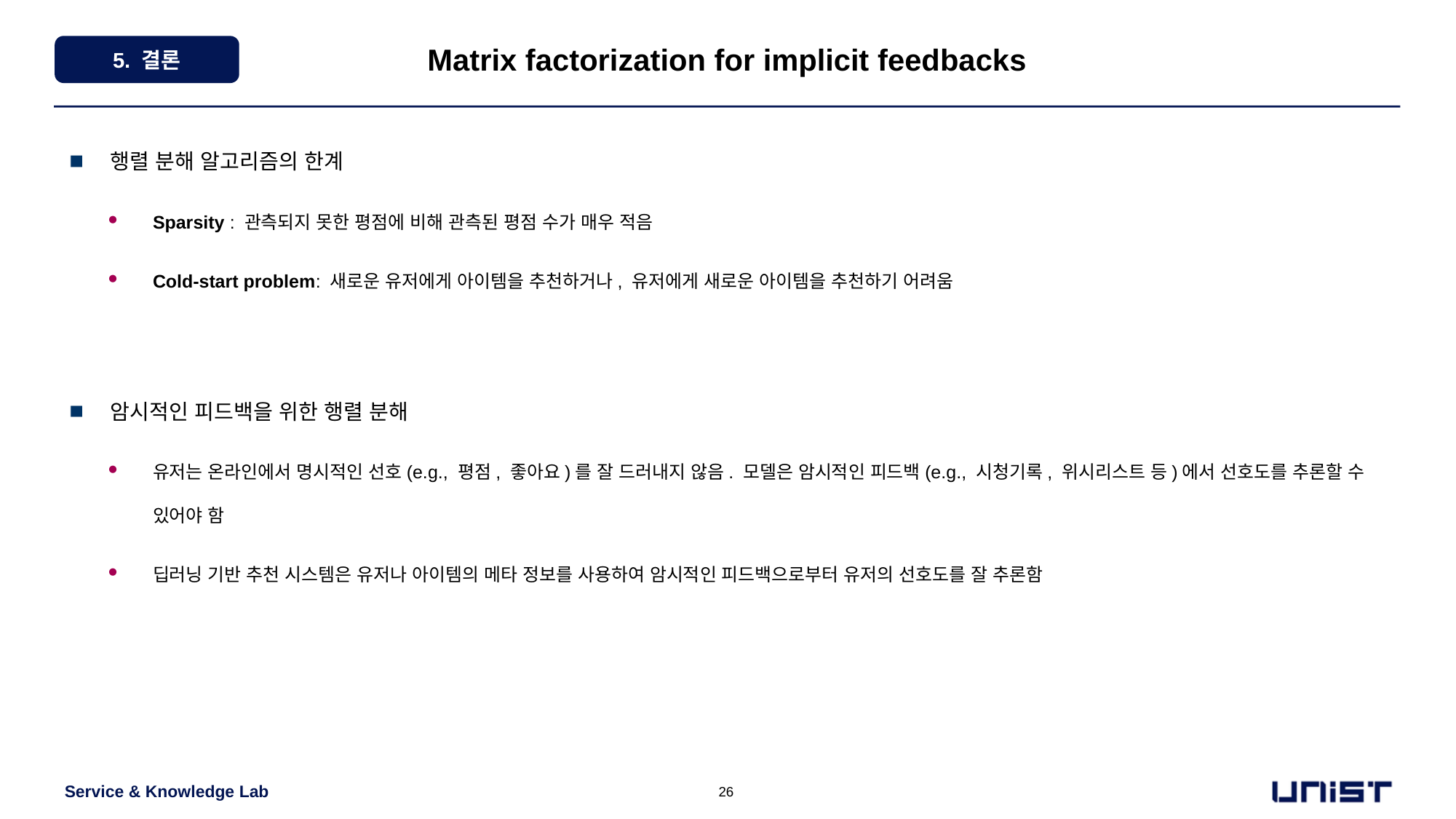

# Matrix factorization for implicit feedbacks
5. 결론
행렬 분해 알고리즘의 한계
Sparsity : 관측되지 못한 평점에 비해 관측된 평점 수가 매우 적음
Cold-start problem: 새로운 유저에게 아이템을 추천하거나, 유저에게 새로운 아이템을 추천하기 어려움

암시적인 피드백을 위한 행렬 분해
유저는 온라인에서 명시적인 선호(e.g., 평점, 좋아요)를 잘 드러내지 않음. 모델은 암시적인 피드백(e.g., 시청기록, 위시리스트 등)에서 선호도를 추론할 수 있어야 함
딥러닝 기반 추천 시스템은 유저나 아이템의 메타 정보를 사용하여 암시적인 피드백으로부터 유저의 선호도를 잘 추론함